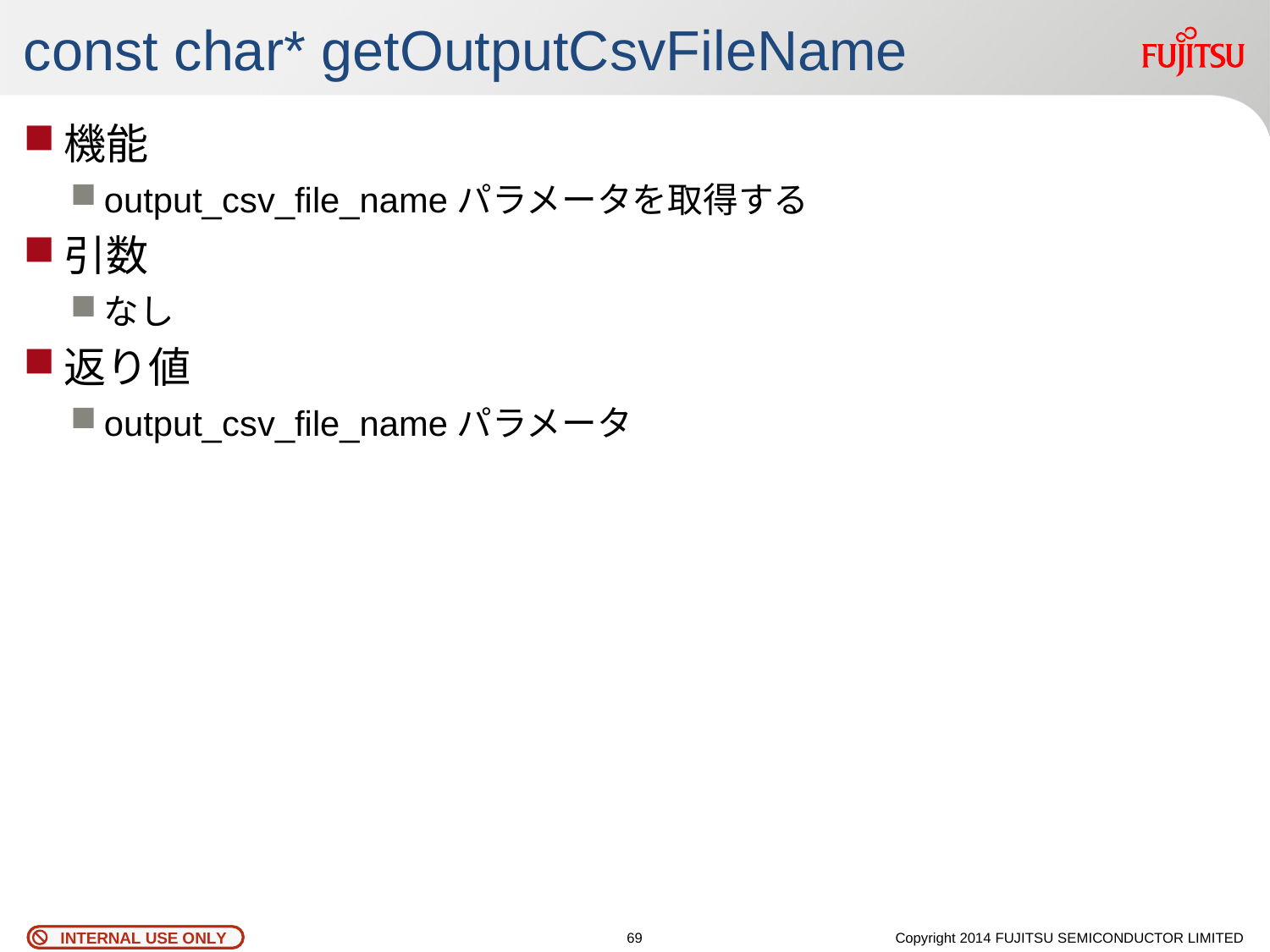

# const char* getOutputCsvFileName
機能
output_csv_file_nameパラメータを取得する
引数
なし
返り値
output_csv_file_nameパラメータ

69
Copyright 2014 FUJITSU SEMICONDUCTOR LIMITED